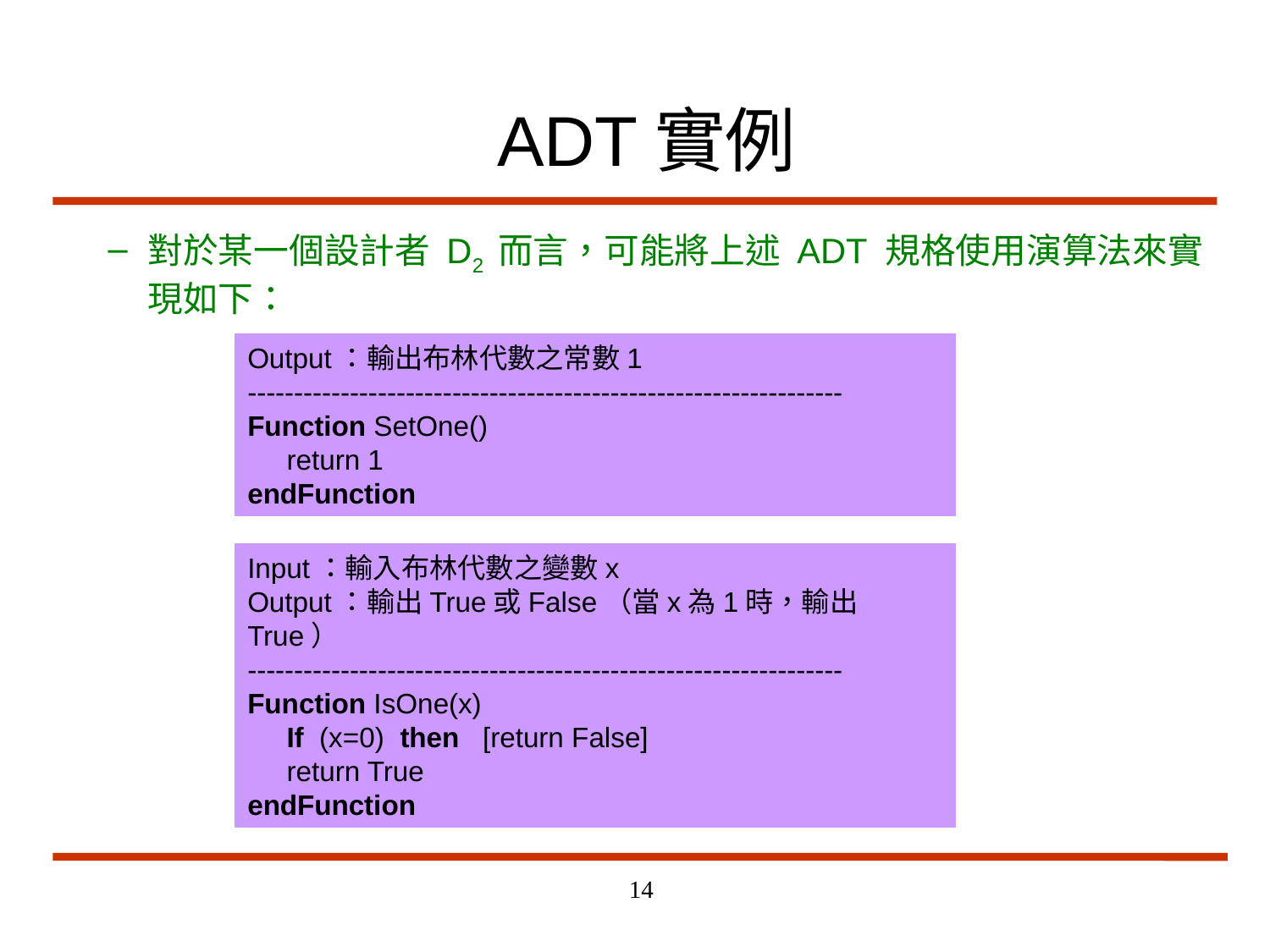

# ADT實例
對於某一個設計者 D2 而言，可能將上述 ADT 規格使用演算法來實現如下：
Output：輸出布林代數之常數1
----------------------------------------------------------------
Function SetOne()
     return 1
endFunction
Input：輸入布林代數之變數x
Output：輸出True或False（當x為1時，輸出True）
----------------------------------------------------------------
Function IsOne(x)
     If  (x=0)  then   [return False]
     return True
endFunction
14